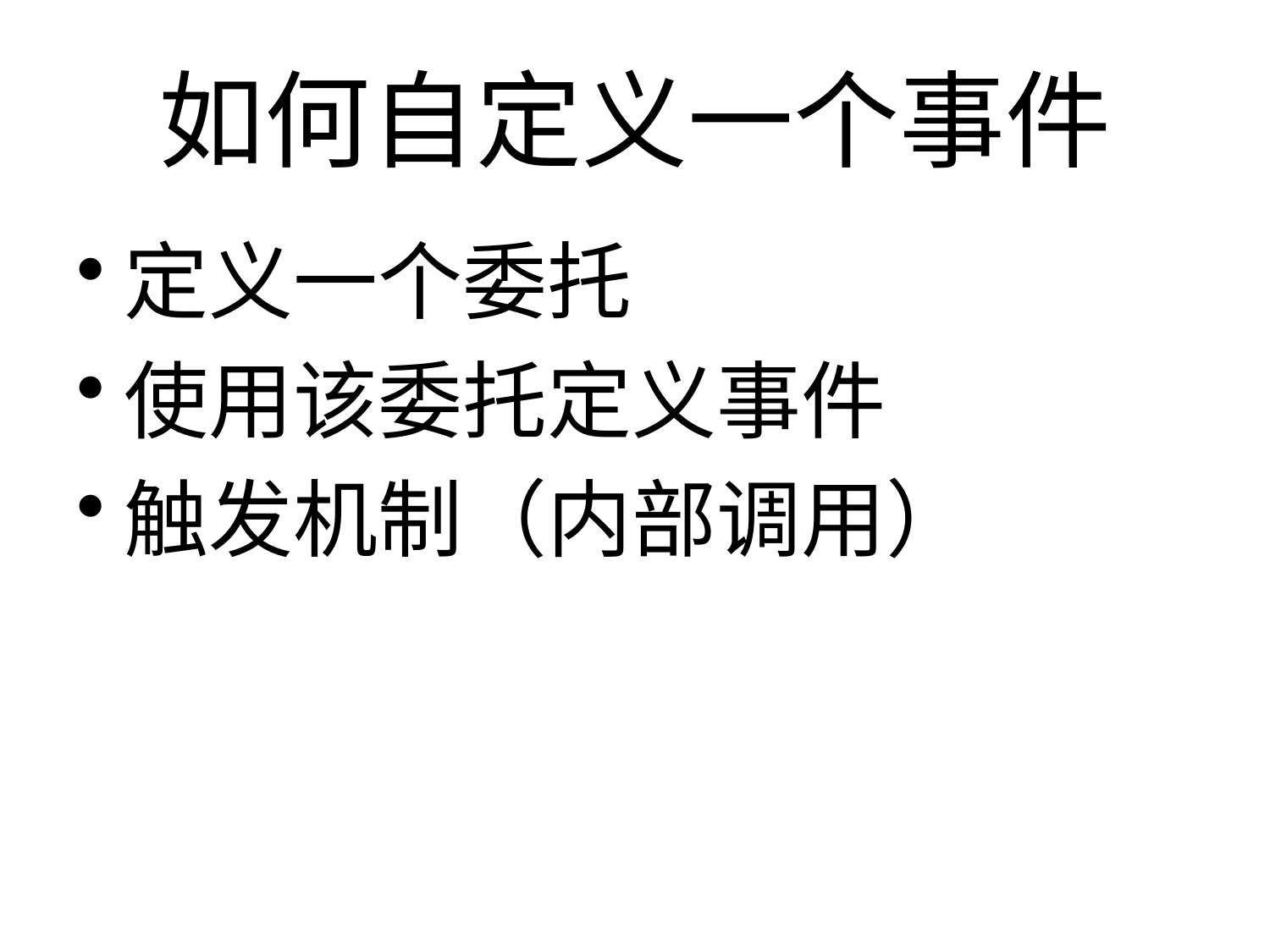

# 如何自定义一个事件
定义一个委托
使用该委托定义事件
触发机制（内部调用）